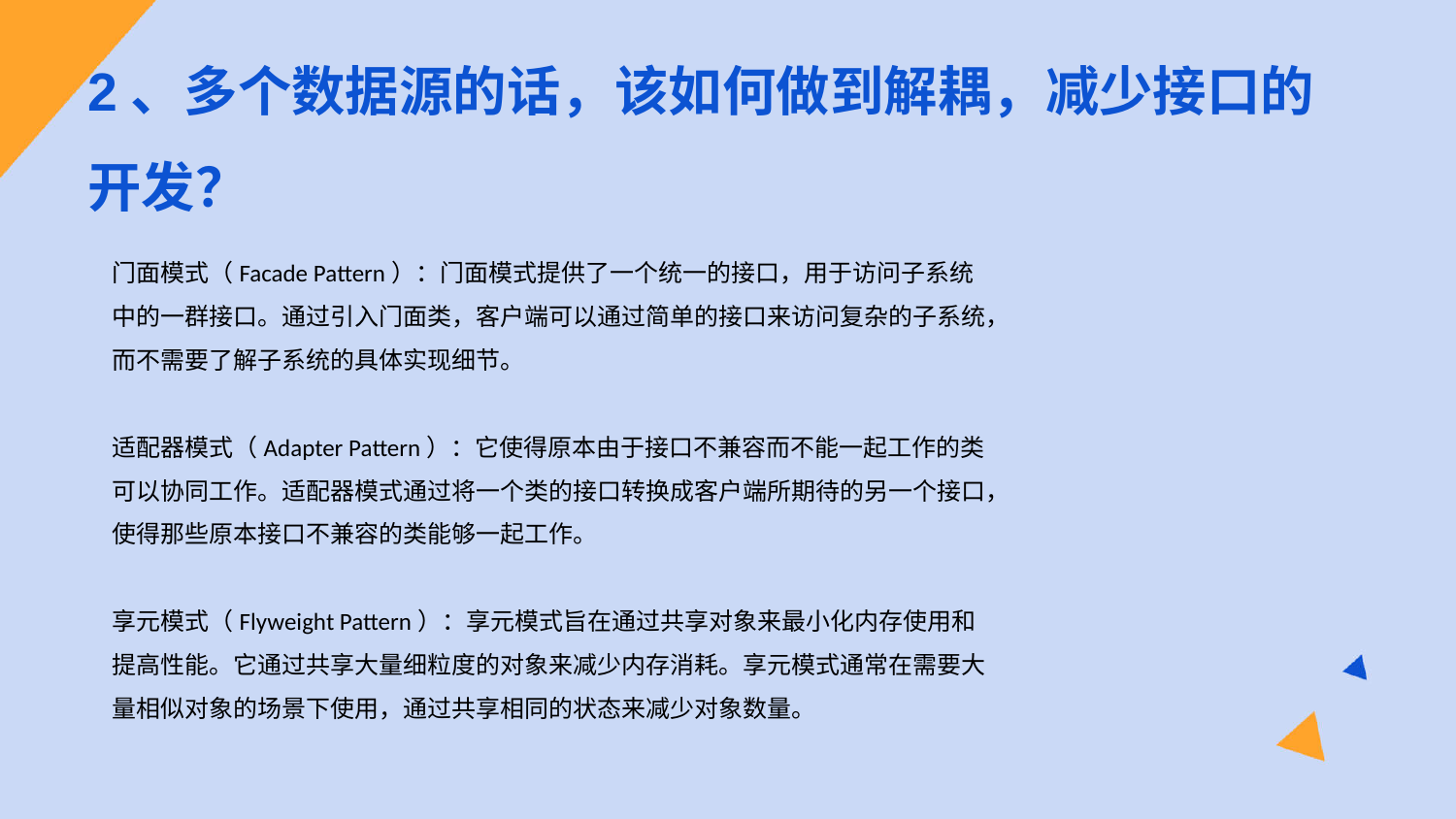

2、多个数据源的话，该如何做到解耦，减少接口的开发？

门面模式（Facade Pattern）：门面模式提供了一个统一的接口，用于访问子系统中的一群接口。通过引入门面类，客户端可以通过简单的接口来访问复杂的子系统，而不需要了解子系统的具体实现细节。

适配器模式（Adapter Pattern）：它使得原本由于接口不兼容而不能一起工作的类可以协同工作。适配器模式通过将一个类的接口转换成客户端所期待的另一个接口，使得那些原本接口不兼容的类能够一起工作。

享元模式（Flyweight Pattern）：享元模式旨在通过共享对象来最小化内存使用和提高性能。它通过共享大量细粒度的对象来减少内存消耗。享元模式通常在需要大量相似对象的场景下使用，通过共享相同的状态来减少对象数量。